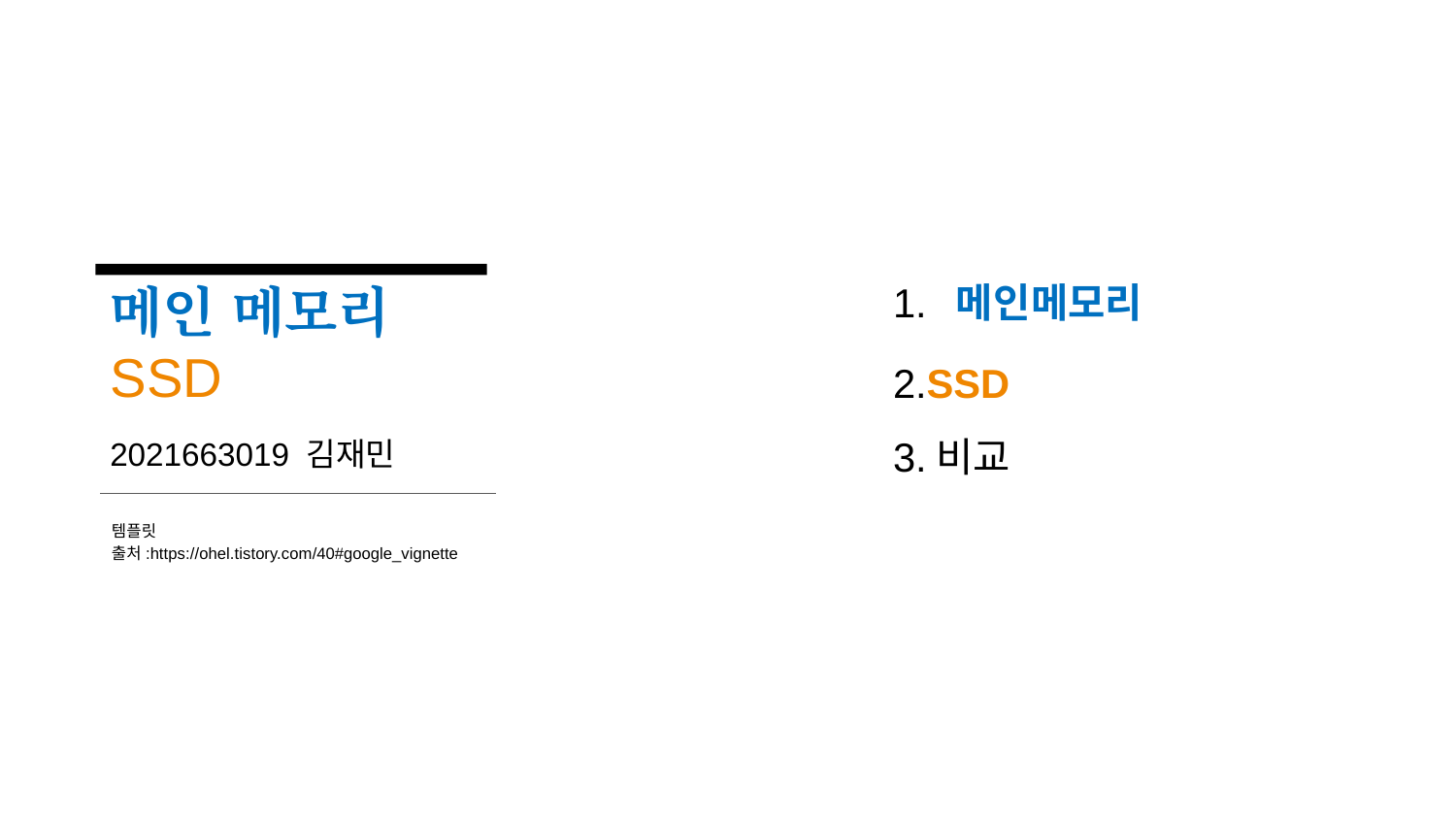

1. 메인메모리
메인 메모리 SSD

2.SSD
3.비교
2021663019 김재민
템플릿 출처:https://ohel.tistory.com/40#google_vignette